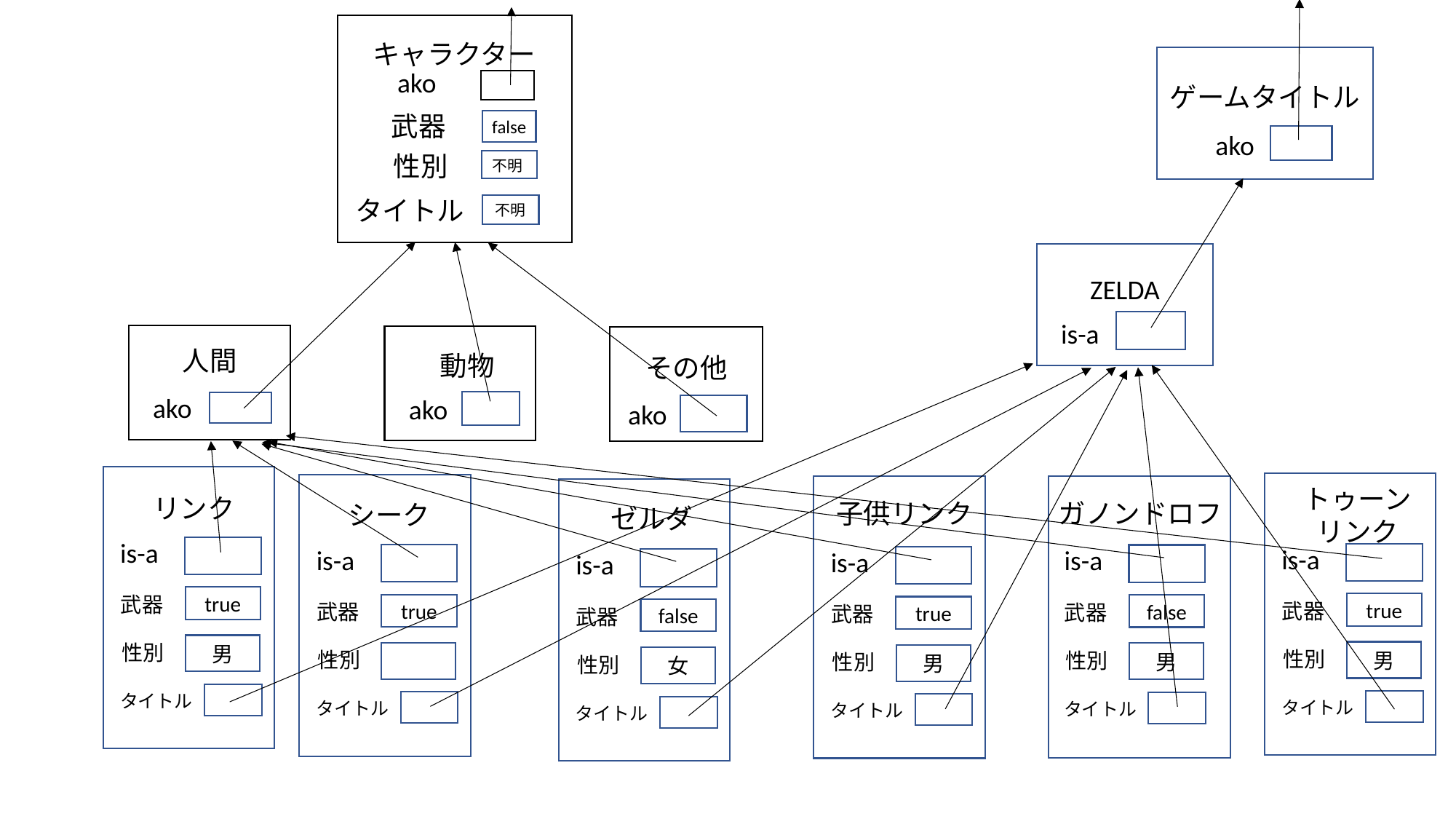

キャラクター
ゲームタイトル

ako

武器
false

ako

性別

不明
タイトル
不明
ZELDA

is-a

その他

人間
動物
ako
ako
ako

トゥーンリンク

リンク
ガノンドロフ
子供リンク
シーク
ゼルダ
is-a
is-a

is-a
is-a
is-a
is-a

武器
true
武器
武器
true
武器
true
false
武器
true
武器
false
性別
男
性別
性別
男
性別

男
性別
男
性別
女
タイトル

タイトル

タイトル

タイトル

タイトル

タイトル